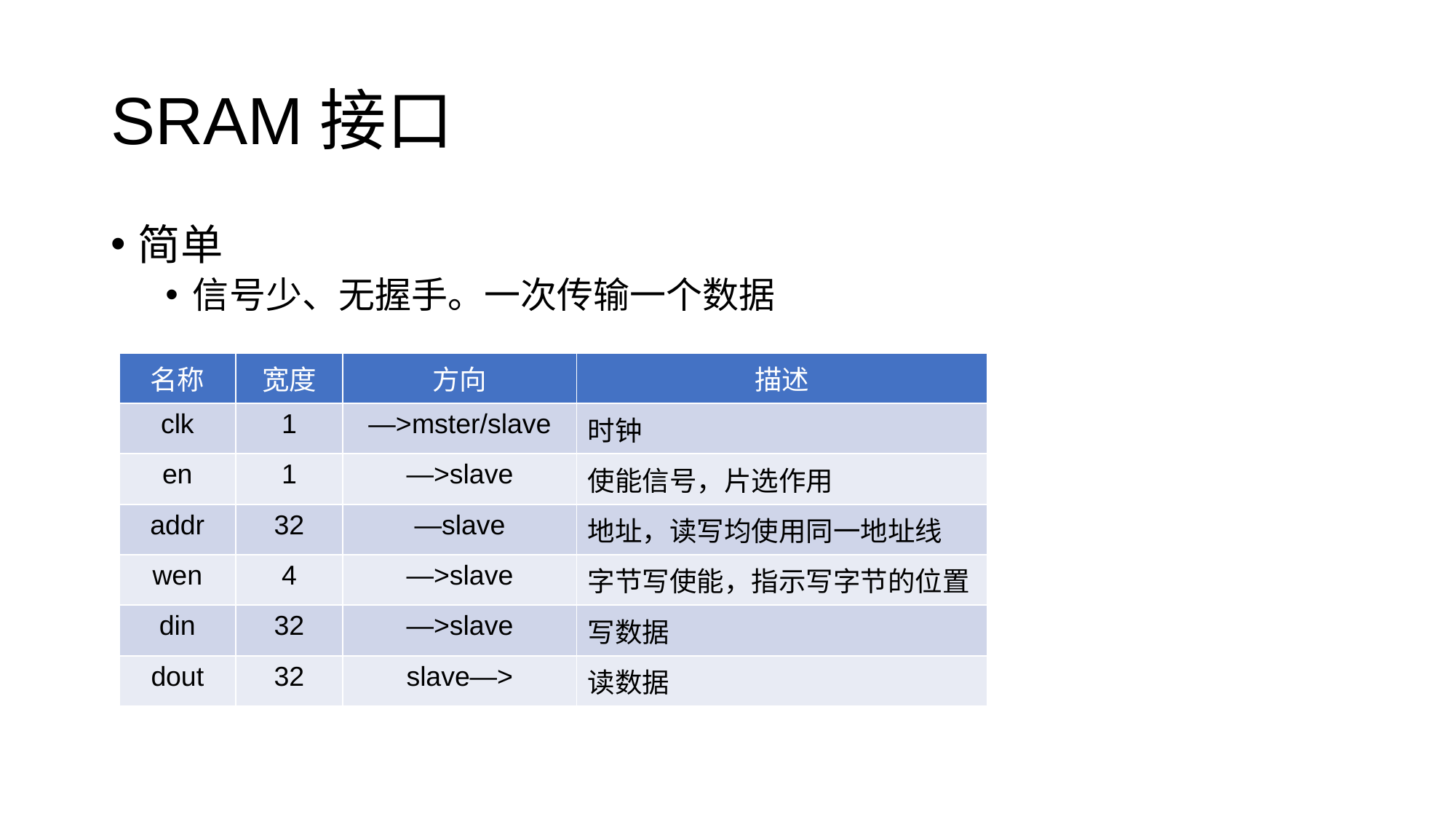

# SRAM接口
简单
信号少、无握手。一次传输一个数据
| 名称 | 宽度 | 方向 | 描述 |
| --- | --- | --- | --- |
| clk | 1 | —>mster/slave | 时钟 |
| en | 1 | —>slave | 使能信号，片选作用 |
| addr | 32 | —slave | 地址，读写均使用同一地址线 |
| wen | 4 | —>slave | 字节写使能，指示写字节的位置 |
| din | 32 | —>slave | 写数据 |
| dout | 32 | slave—> | 读数据 |